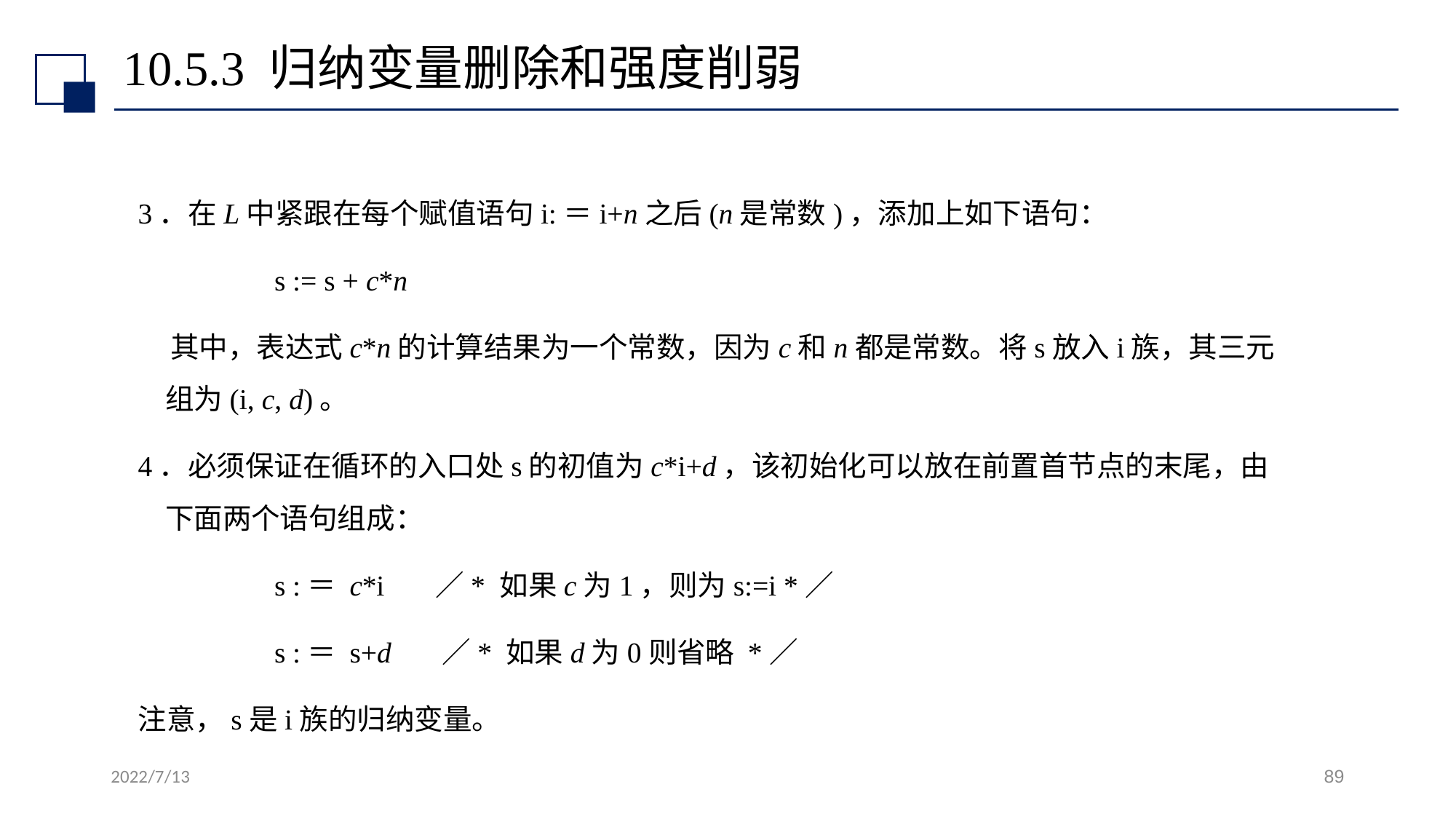

# 10.5.3 归纳变量删除和强度削弱
3．在L中紧跟在每个赋值语句i:＝i+n之后(n是常数)，添加上如下语句：
		s := s + c*n
    其中，表达式c*n的计算结果为一个常数，因为c和n都是常数。将s放入i族，其三元组为(i, c, d)。
4．必须保证在循环的入口处s的初值为c*i+d，该初始化可以放在前置首节点的末尾，由下面两个语句组成：
		s :＝ c*i      ／* 如果c为1，则为s:=i *／
       	s :＝ s+d      ／* 如果d为0则省略 *／
注意，s是i族的归纳变量。
2022/7/13
89